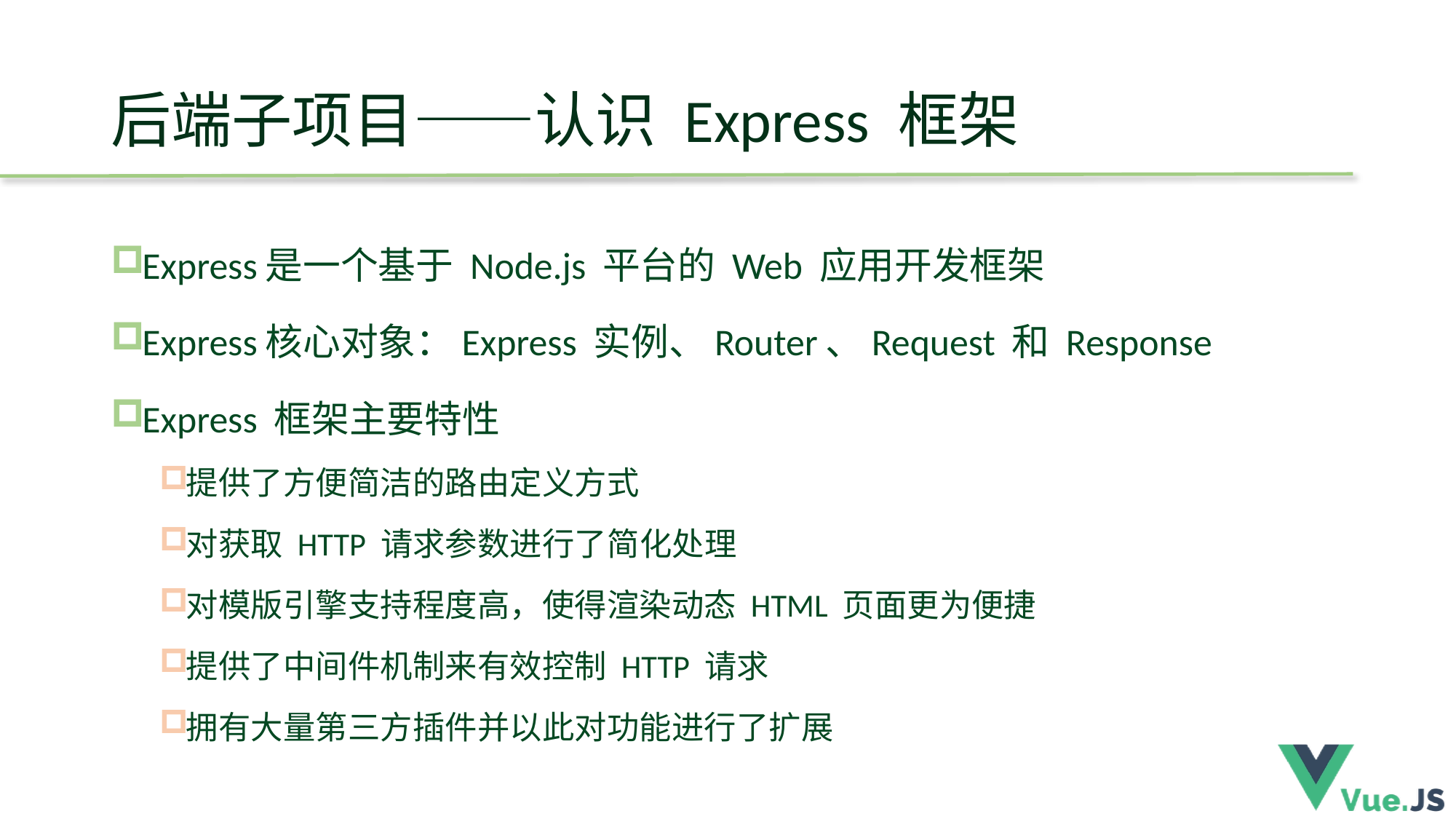

# 后端子项目——认识 Express 框架
Express是一个基于 Node.js 平台的 Web 应用开发框架
Express核心对象：Express 实例、Router、Request 和 Response
Express 框架主要特性
提供了方便简洁的路由定义方式
对获取 HTTP 请求参数进行了简化处理
对模版引擎支持程度高，使得渲染动态 HTML 页面更为便捷
提供了中间件机制来有效控制 HTTP 请求
拥有大量第三方插件并以此对功能进行了扩展